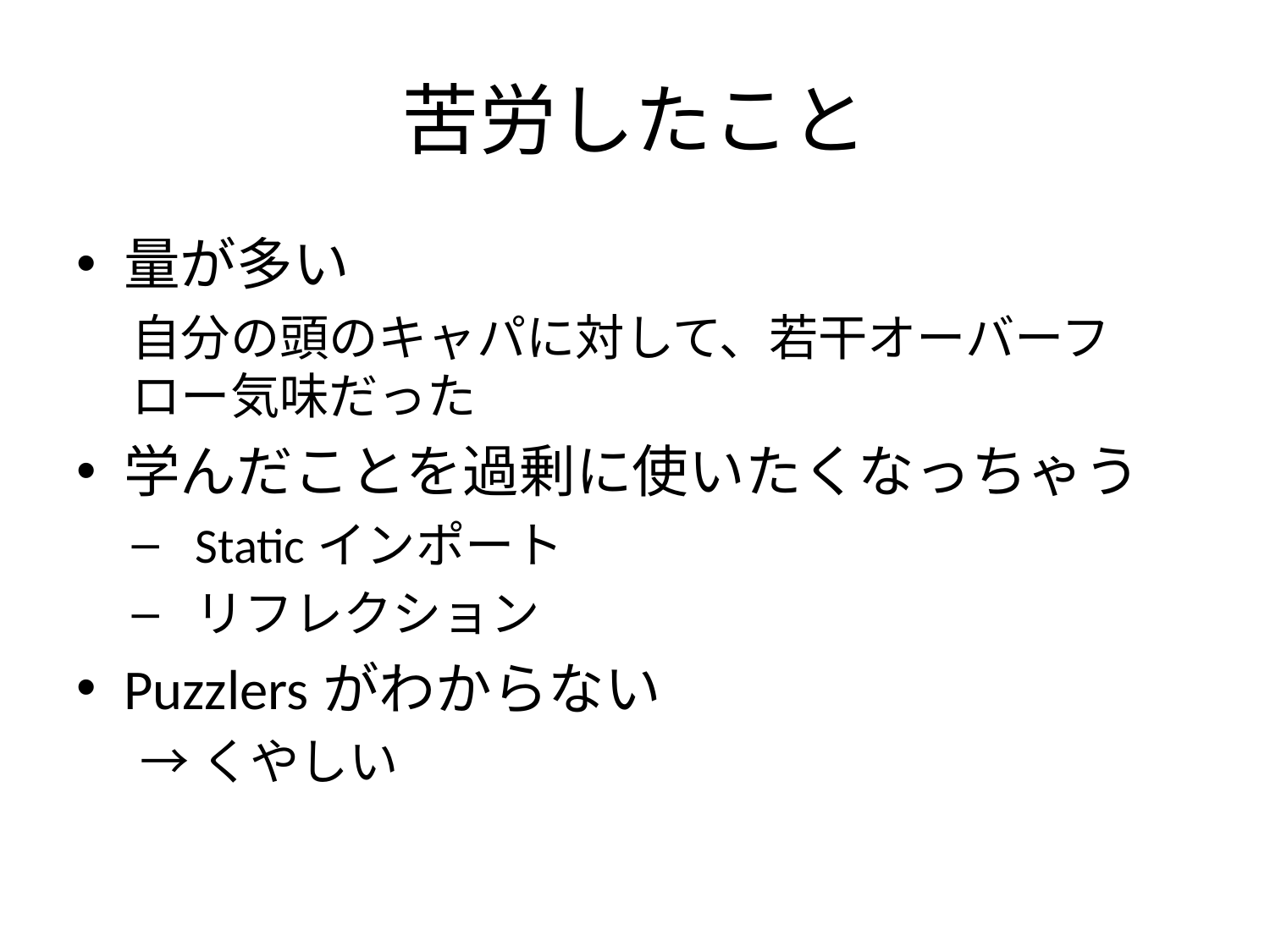

# 苦労したこと
量が多い
自分の頭のキャパに対して、若干オーバーフロー気味だった
学んだことを過剰に使いたくなっちゃう
Staticインポート
リフレクション
Puzzlersがわからない
→くやしい